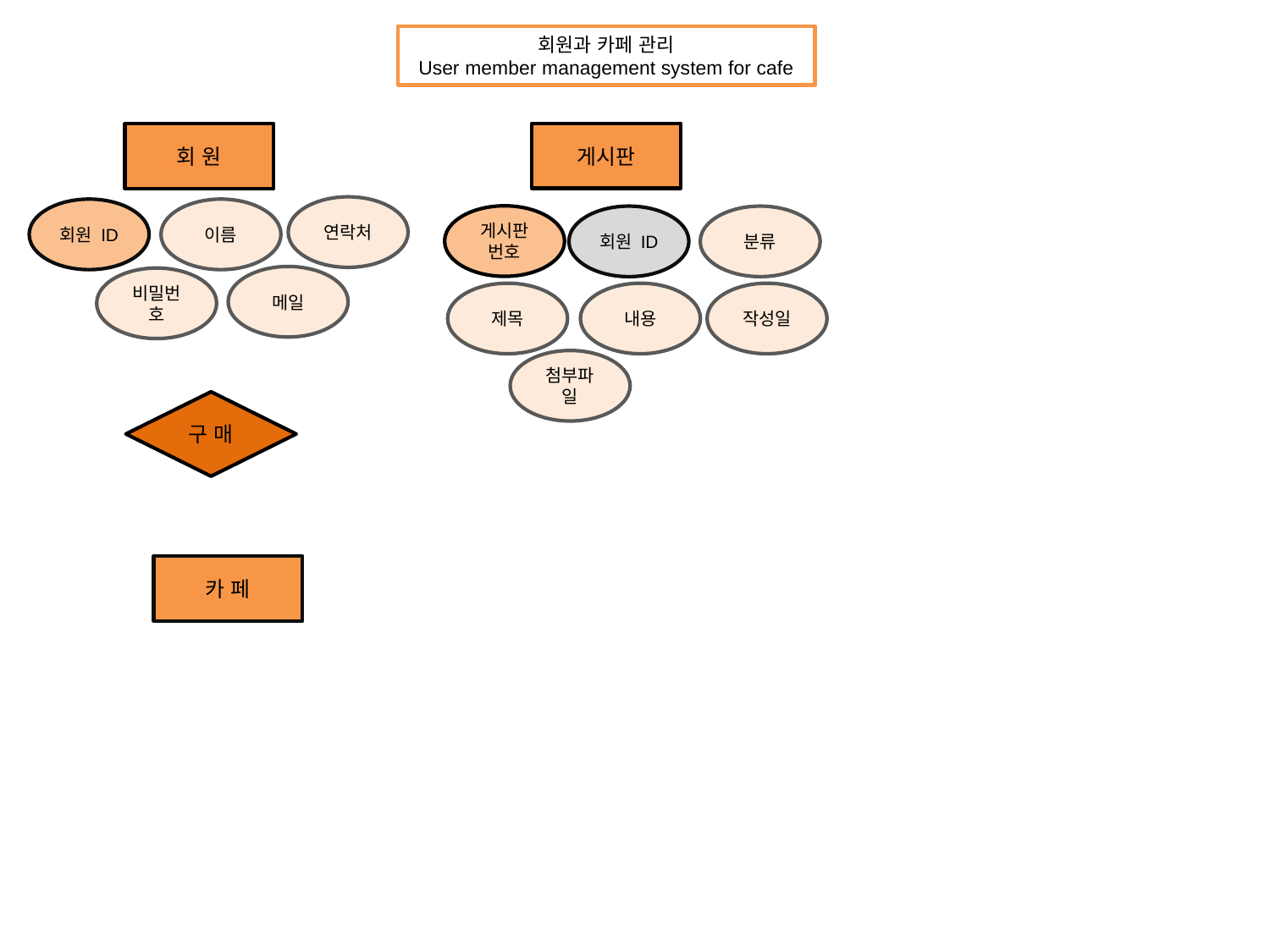

회원과 카페 관리
User member management system for cafe
게시판
회 원
연락처
회원 ID
이름
게시판번호
회원 ID
분류
메일
비밀번호
제목
내용
작성일
첨부파일
구 매
카 페